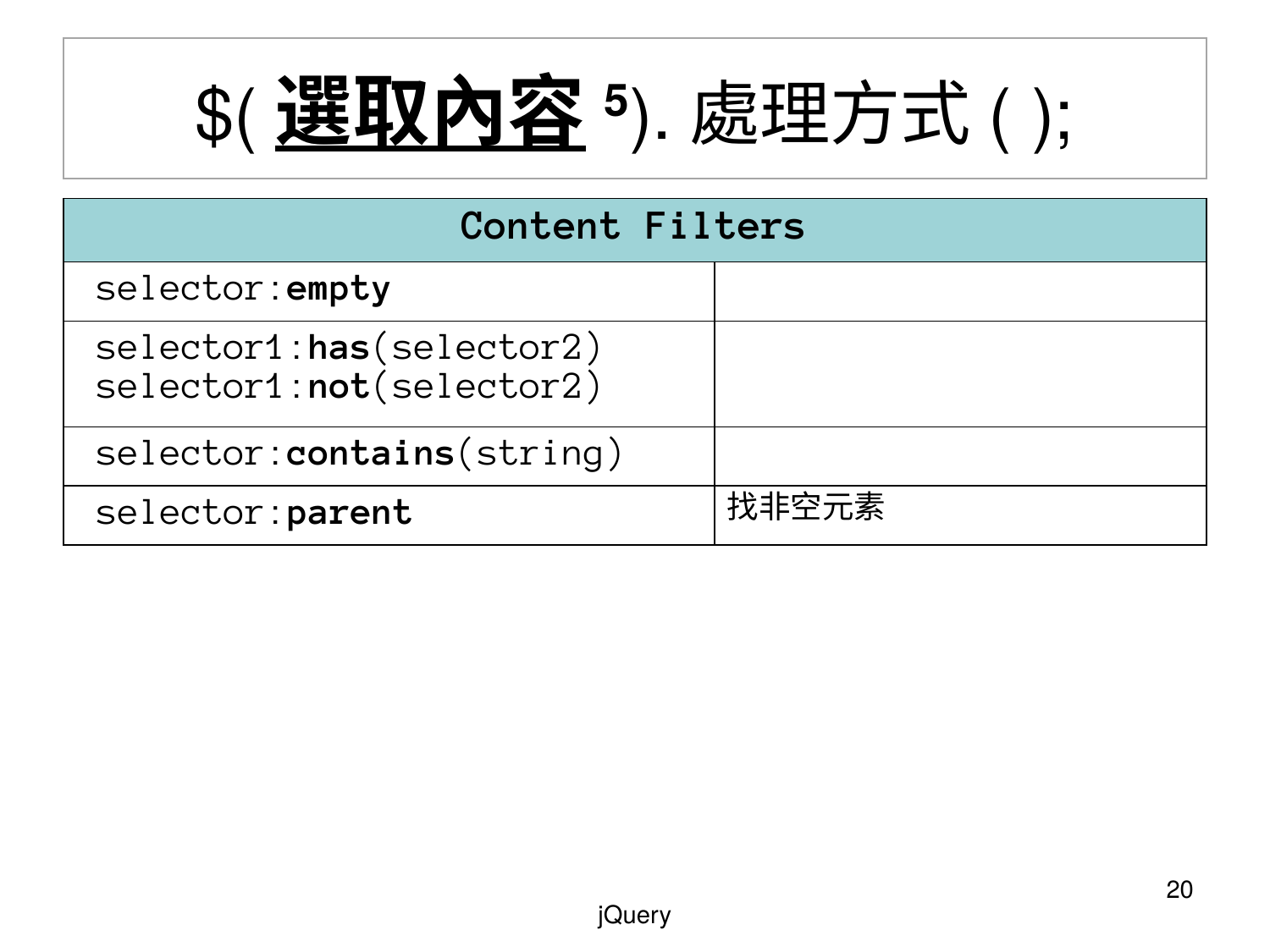

# $(選取內容5).處理方式( );
| Content Filters |  |
| --- | --- |
| selector:empty |  |
| selector1:has(selector2) selector1:not(selector2) |  |
| selector:contains(string) |  |
| selector:parent | 找非空元素 |
20
jQuery